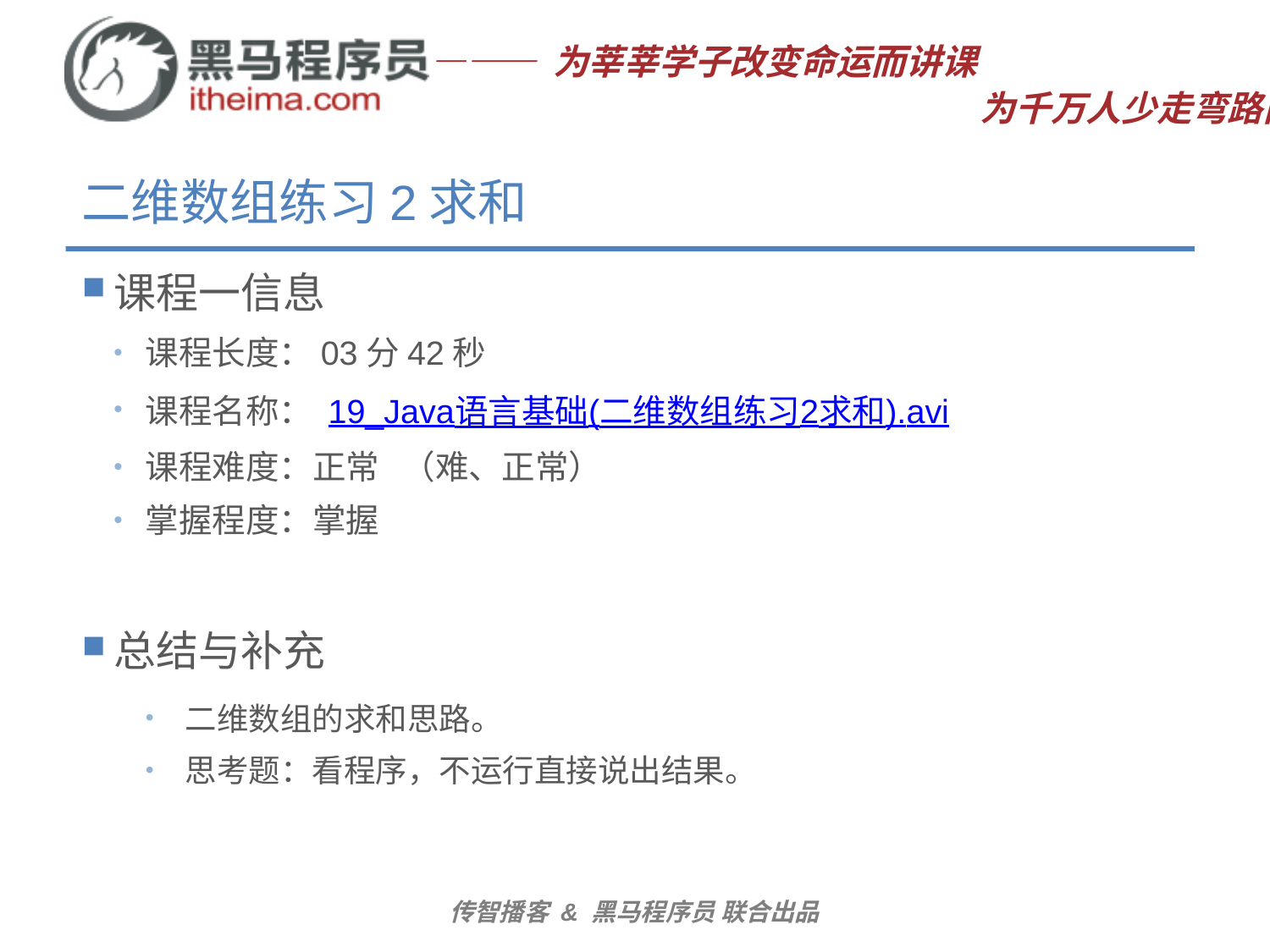

# 二维数组练习2求和
课程一信息
课程长度：03分42秒
课程名称： 19_Java语言基础(二维数组练习2求和).avi
课程难度：正常   （难、正常）
掌握程度：掌握

总结与补充
二维数组的求和思路。
思考题：看程序，不运行直接说出结果。